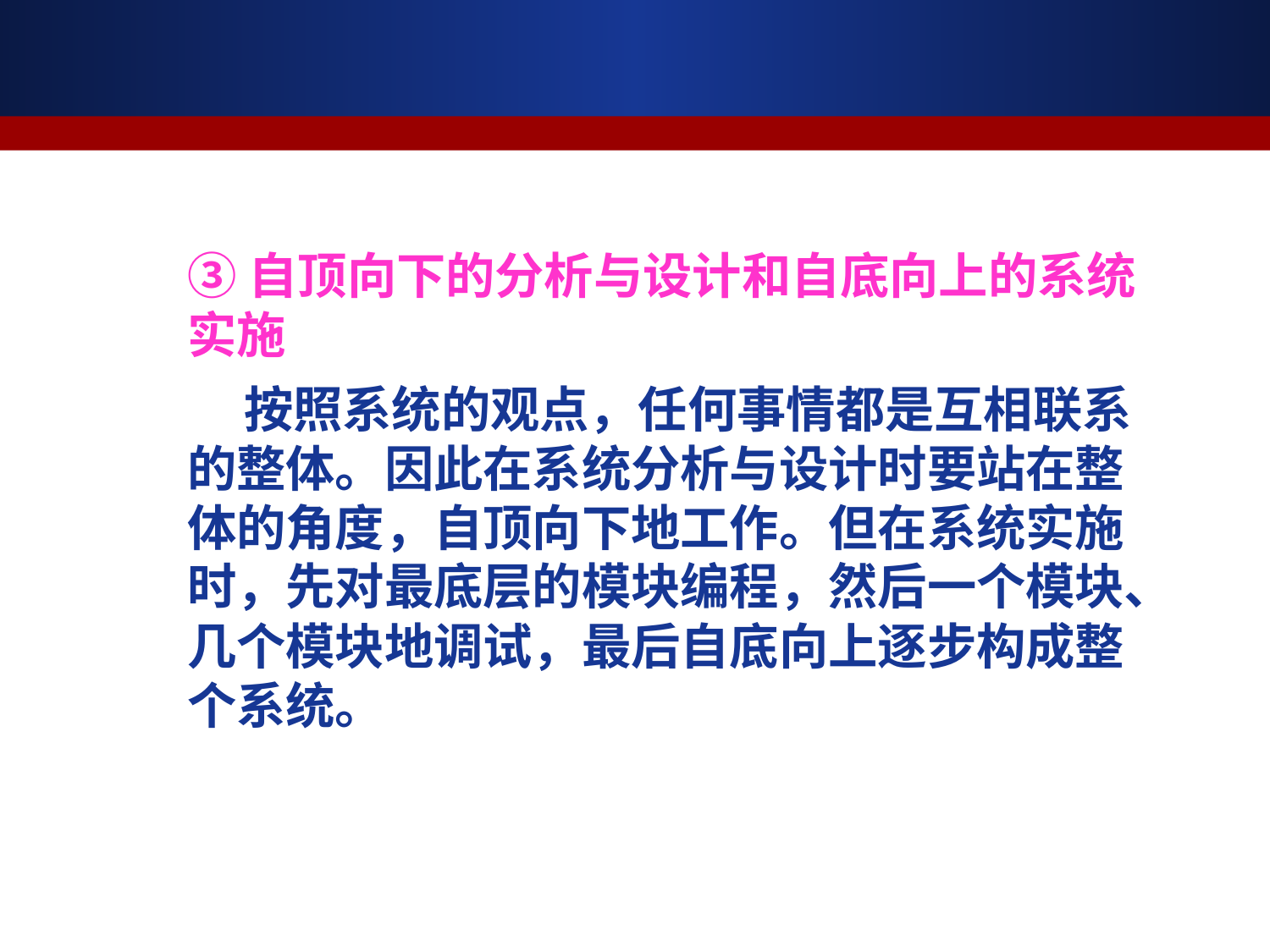

③自顶向下的分析与设计和自底向上的系统实施
    按照系统的观点，任何事情都是互相联系的整体。因此在系统分析与设计时要站在整体的角度，自顶向下地工作。但在系统实施时，先对最底层的模块编程，然后一个模块、几个模块地调试，最后自底向上逐步构成整个系统。